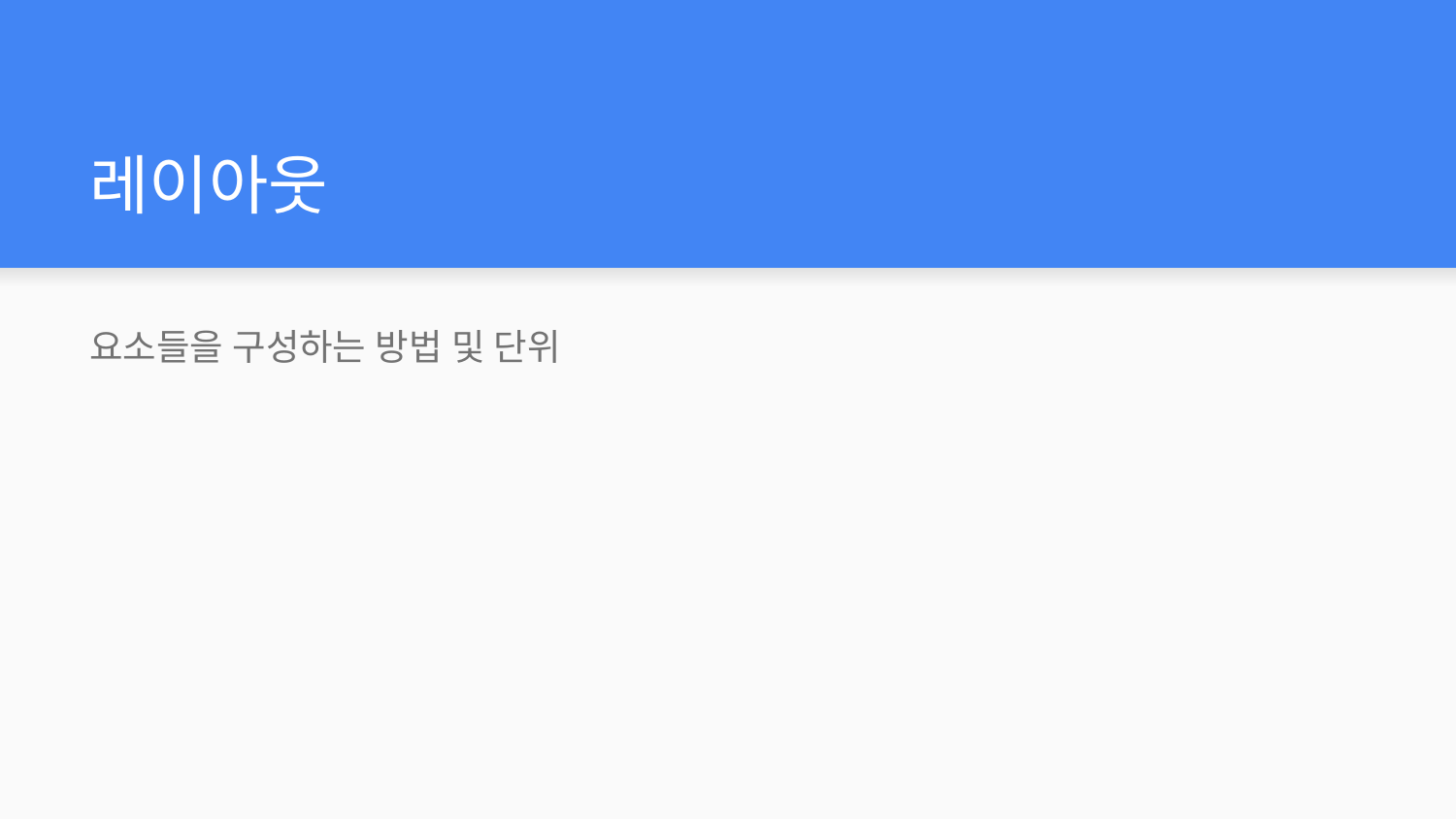

# 레이아웃
요소들을 구성하는 방법 및 단위